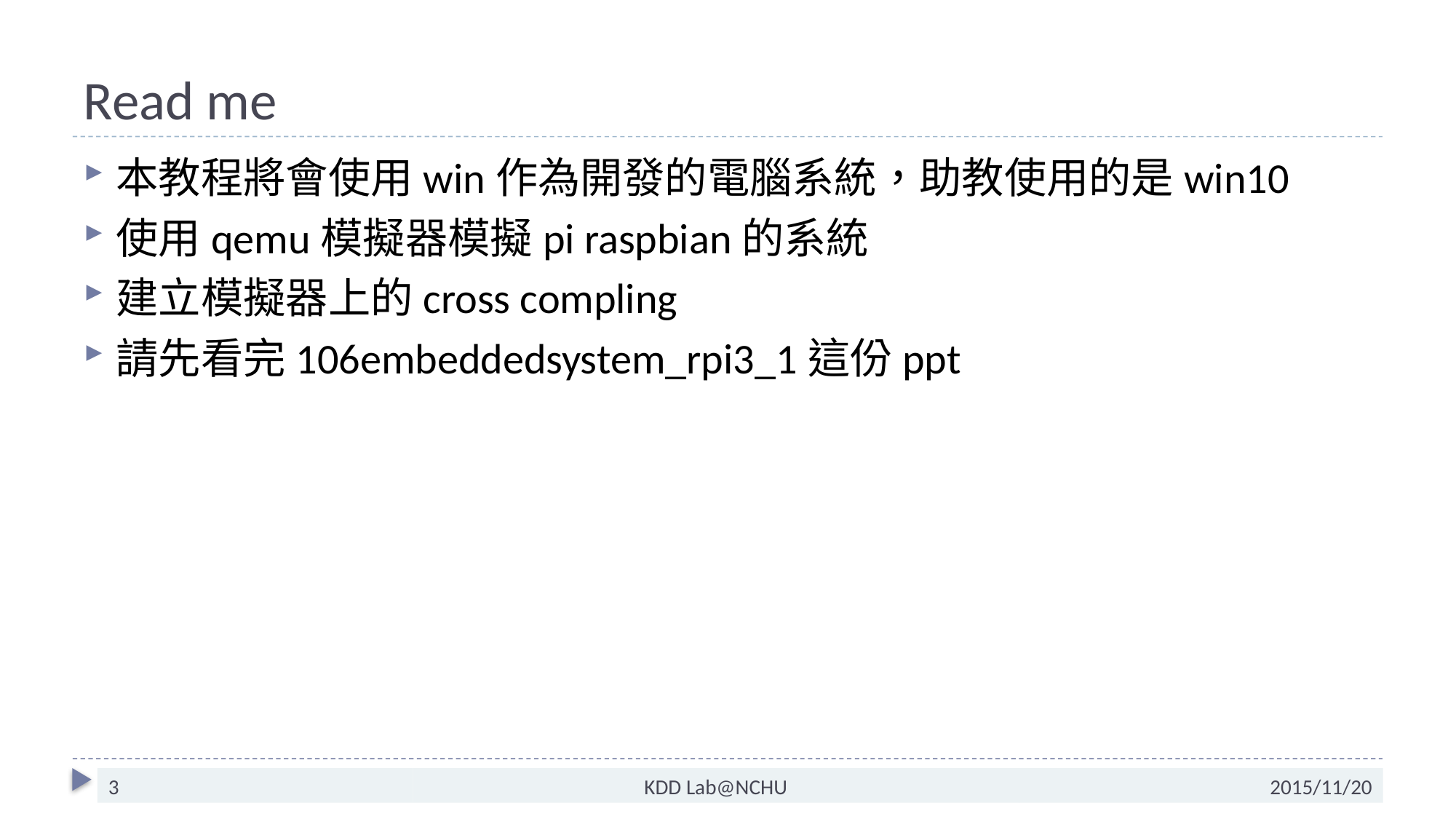

# Read me
本教程將會使用win作為開發的電腦系統，助教使用的是win10
使用qemu模擬器模擬pi raspbian的系統
建立模擬器上的cross compling
請先看完106embeddedsystem_rpi3_1這份ppt
3
KDD Lab@NCHU
2015/11/20